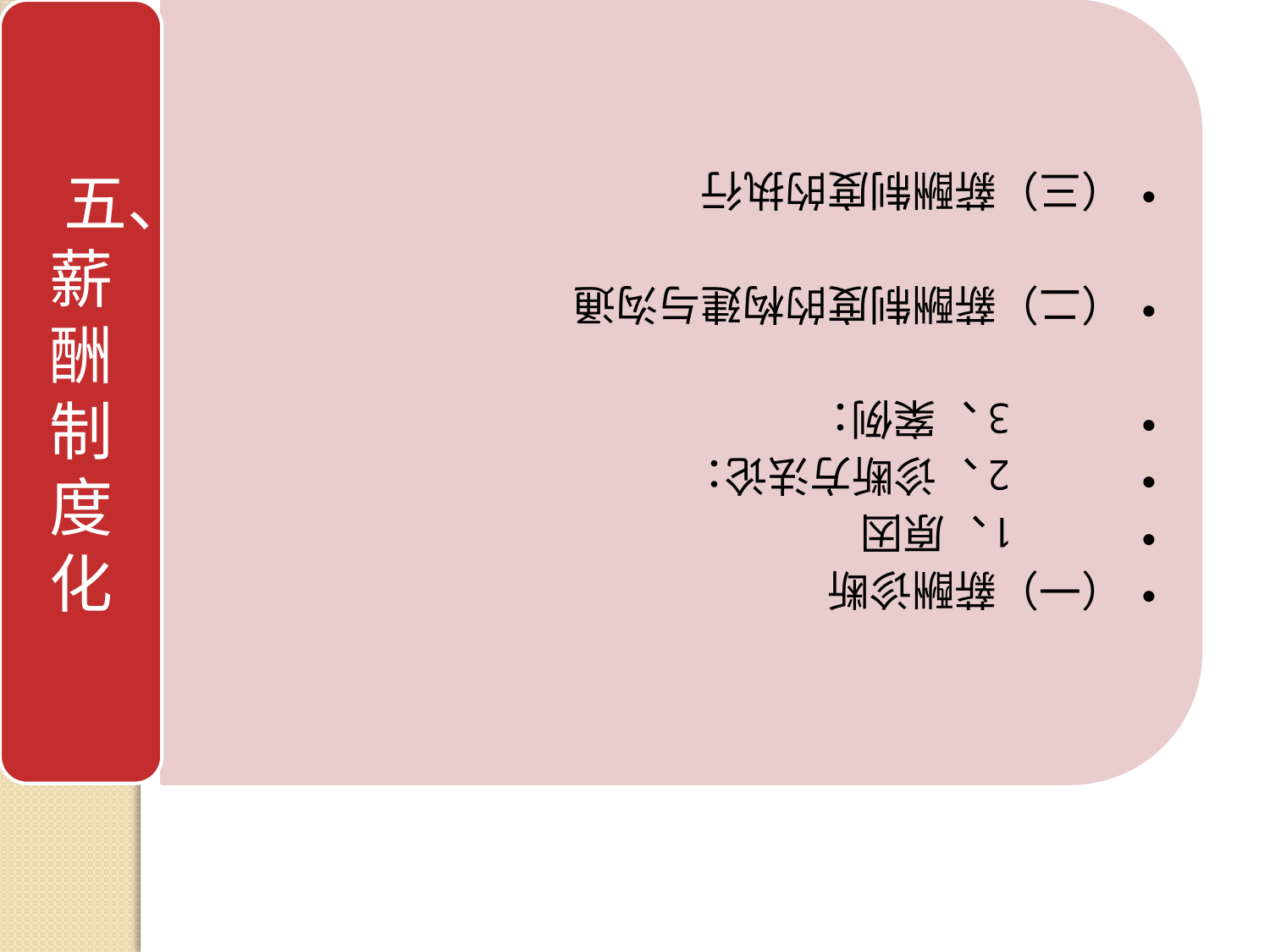

（一）薪酬诊断
         1、原因
         2、诊断方法论：
         3、案例：

（二）薪酬制度的构建与沟通

（三）薪酬制度的执行

 五、薪酬制度化
7